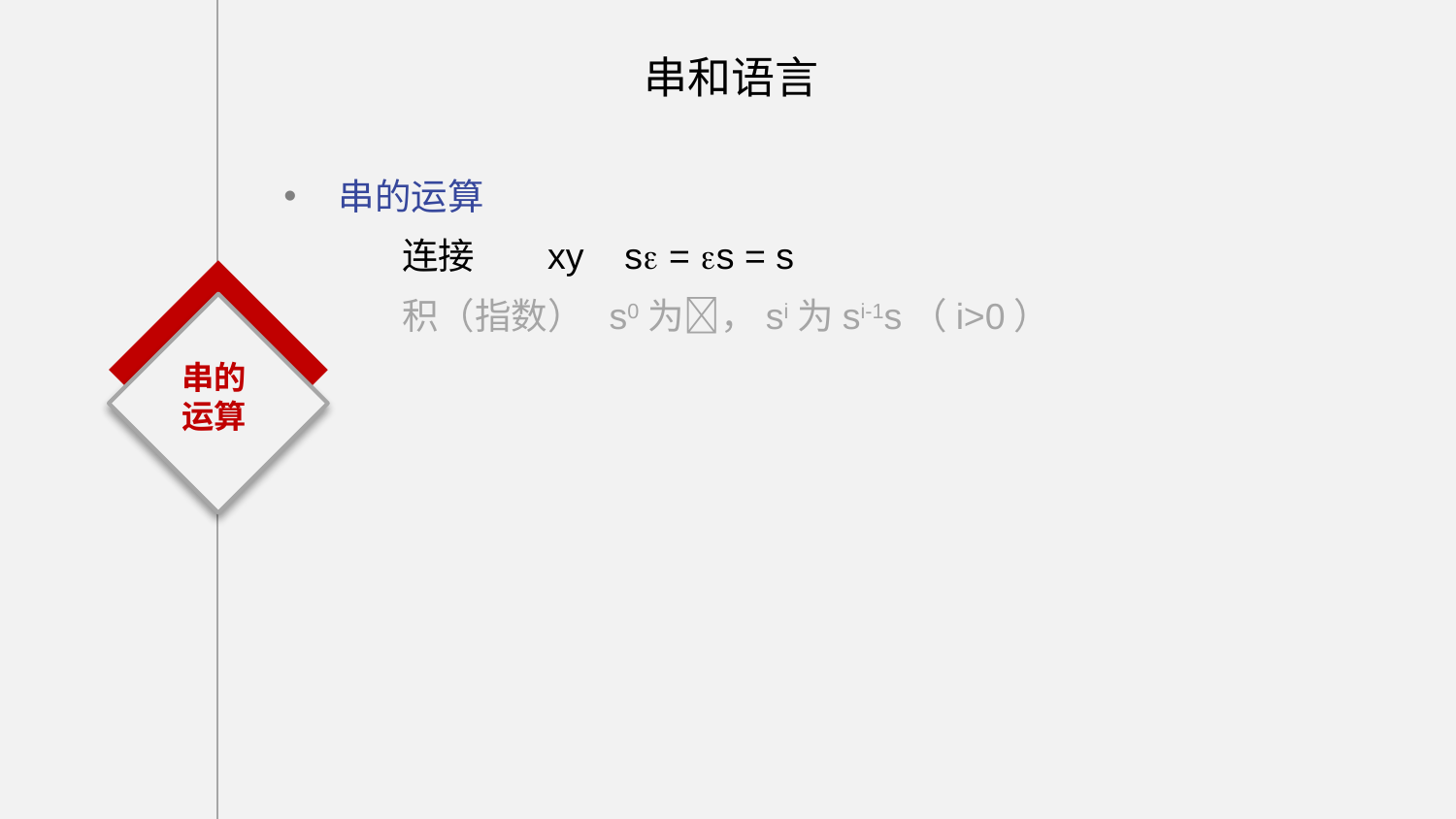

# 串和语言
串的运算
连接	xy    sε = εs = s
积（指数）  s0为ε，si为si-1s（i>0）

串的
运算